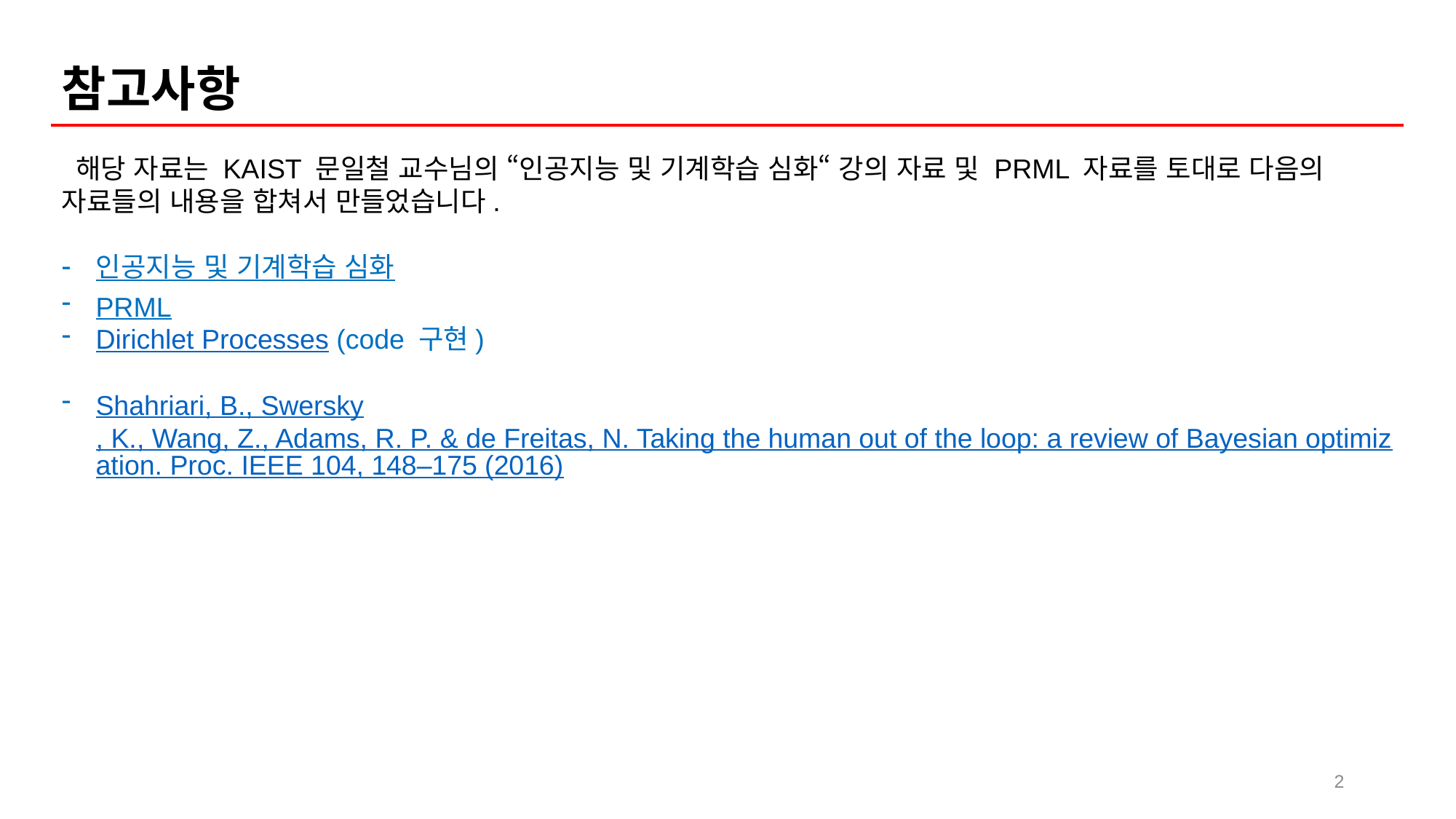

참고사항
 해당 자료는 KAIST 문일철 교수님의 “인공지능 및 기계학습 심화“ 강의 자료 및 PRML 자료를 토대로 다음의  자료들의 내용을 합쳐서 만들었습니다.

인공지능 및 기계학습 심화
PRML
Dirichlet Processes (code 구현)

Shahriari, B., Swersky, K., Wang, Z., Adams, R. P. & de Freitas, N. Taking the human out of the loop: a review of Bayesian optimization. Proc. IEEE 104, 148–175 (2016)
2